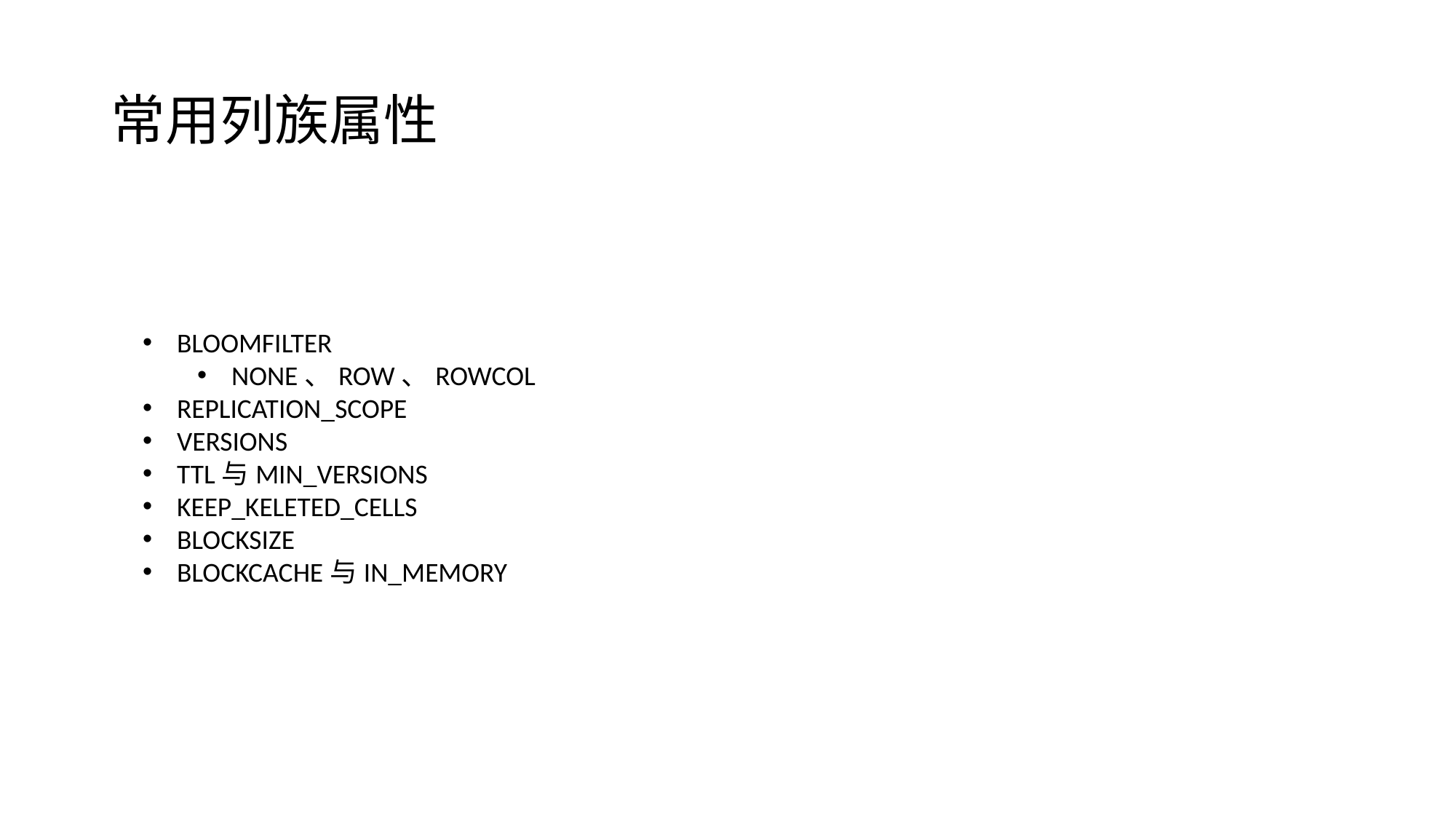

# 常用列族属性
BLOOMFILTER
NONE、ROW、ROWCOL
REPLICATION_SCOPE
VERSIONS
TTL与MIN_VERSIONS
KEEP_KELETED_CELLS
BLOCKSIZE
BLOCKCACHE与IN_MEMORY